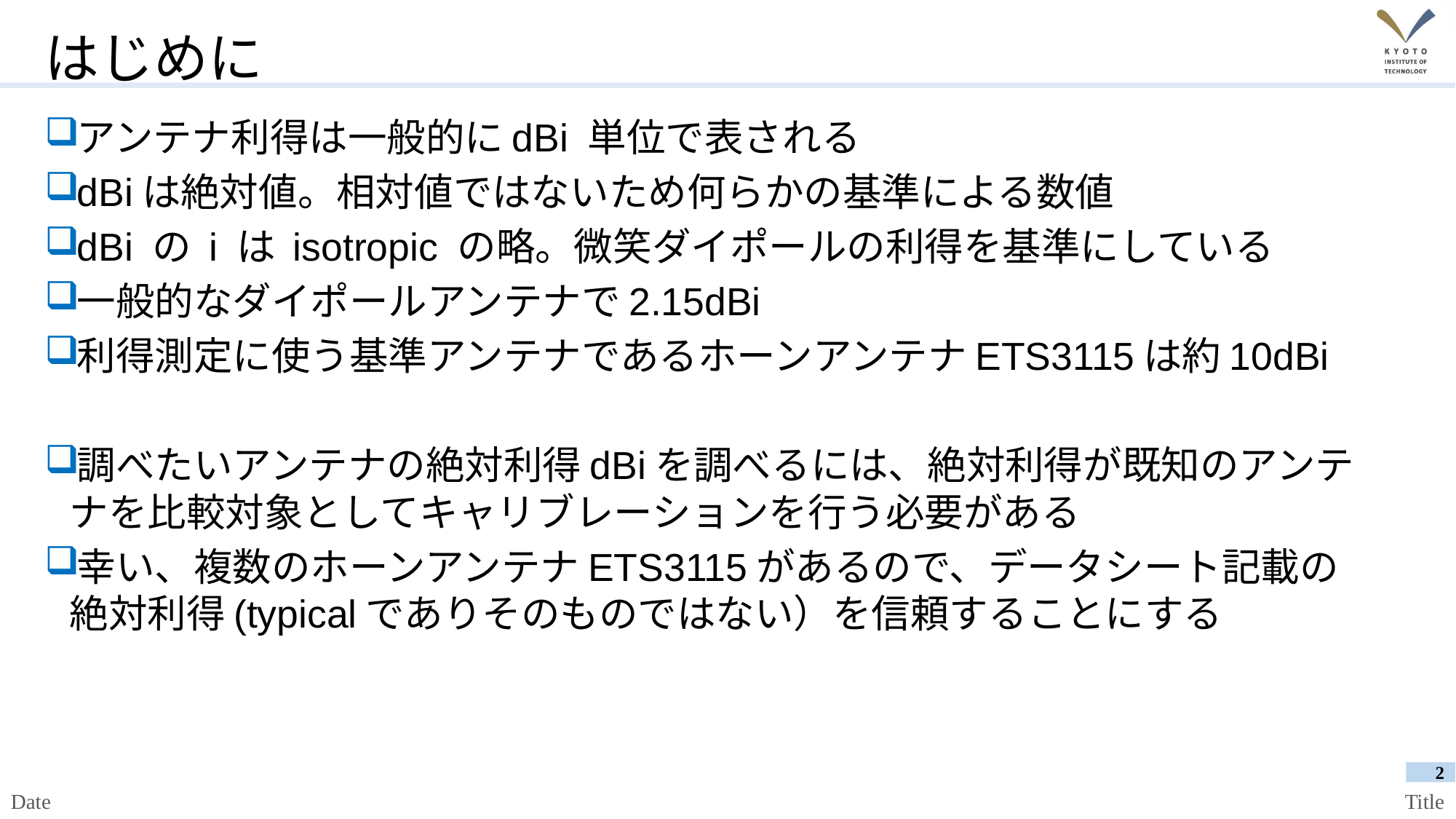

# はじめに
アンテナ利得は一般的にdBi 単位で表される
dBiは絶対値。相対値ではないため何らかの基準による数値
dBi の i は isotropic の略。微笑ダイポールの利得を基準にしている
一般的なダイポールアンテナで2.15dBi
利得測定に使う基準アンテナであるホーンアンテナETS3115は約10dBi

調べたいアンテナの絶対利得dBiを調べるには、絶対利得が既知のアンテナを比較対象としてキャリブレーションを行う必要がある
幸い、複数のホーンアンテナETS3115があるので、データシート記載の絶対利得(typicalでありそのものではない）を信頼することにする
2